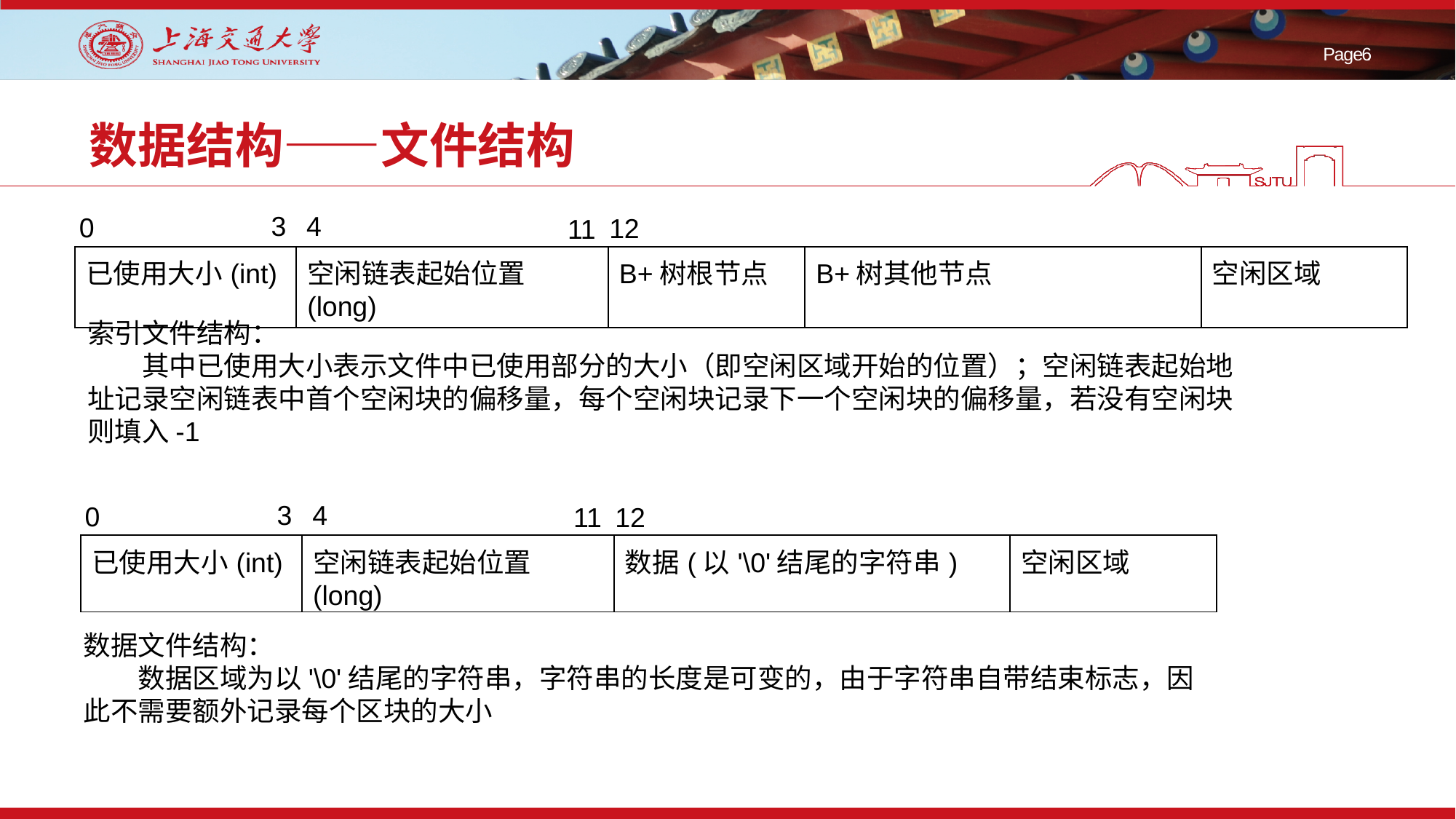

# 数据结构——文件结构
3
4
0
12
11
| 已使用大小(int) | 空闲链表起始位置(long) | B+树根节点 | B+树其他节点 | 空闲区域 |
| --- | --- | --- | --- | --- |
索引文件结构：
　　其中已使用大小表示文件中已使用部分的大小（即空闲区域开始的位置）；空闲链表起始地址记录空闲链表中首个空闲块的偏移量，每个空闲块记录下一个空闲块的偏移量，若没有空闲块则填入-1
3
4
0
12
11
| 已使用大小(int) | 空闲链表起始位置(long) | 数据(以'\0'结尾的字符串) | 空闲区域 |
| --- | --- | --- | --- |
数据文件结构：
　　数据区域为以'\0'结尾的字符串，字符串的长度是可变的，由于字符串自带结束标志，因此不需要额外记录每个区块的大小